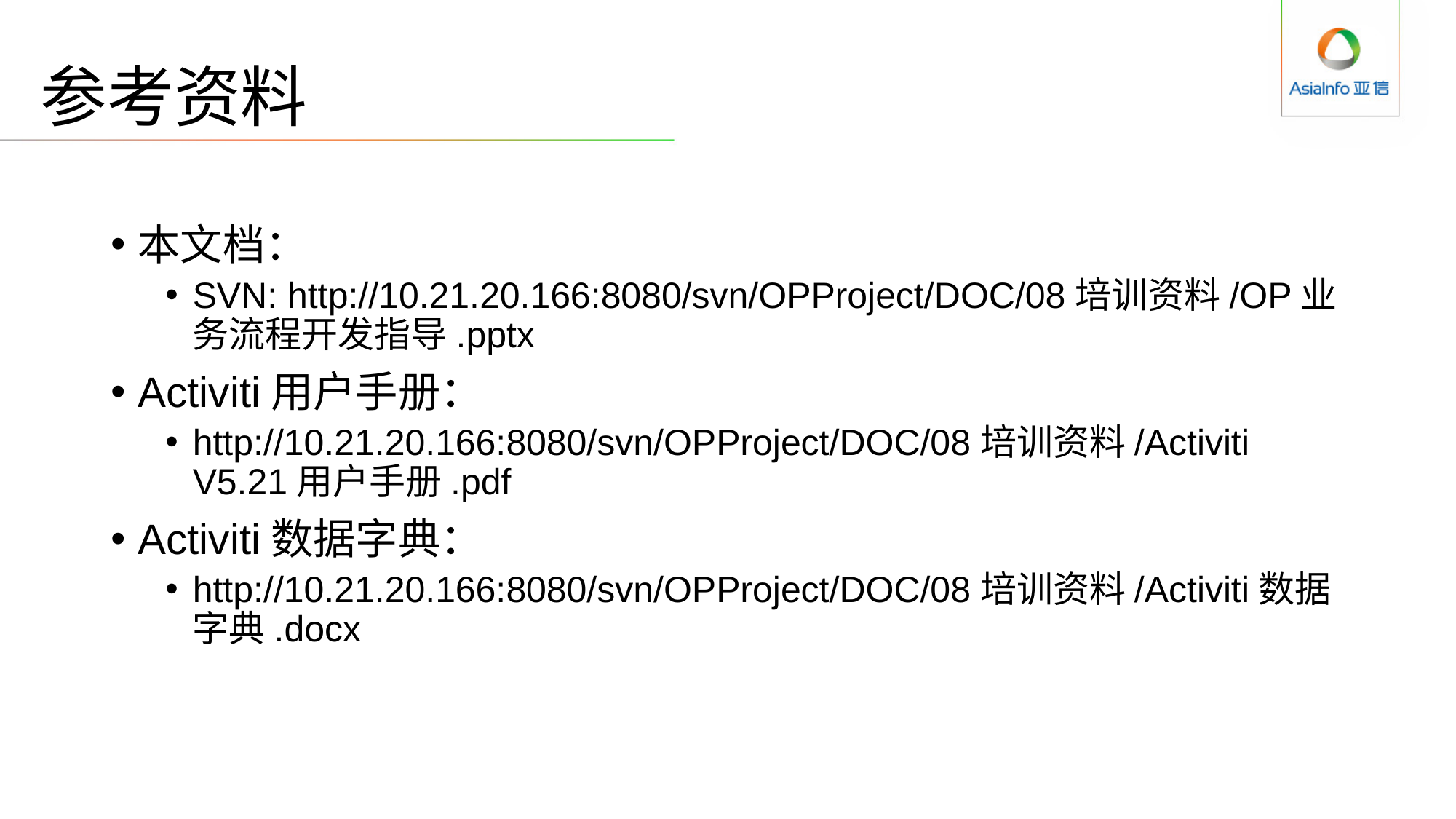

# 参考资料
本文档：
SVN: http://10.21.20.166:8080/svn/OPProject/DOC/08培训资料/OP业务流程开发指导.pptx
Activiti用户手册：
http://10.21.20.166:8080/svn/OPProject/DOC/08培训资料/Activiti V5.21用户手册.pdf
Activiti数据字典：
http://10.21.20.166:8080/svn/OPProject/DOC/08培训资料/Activiti数据字典.docx